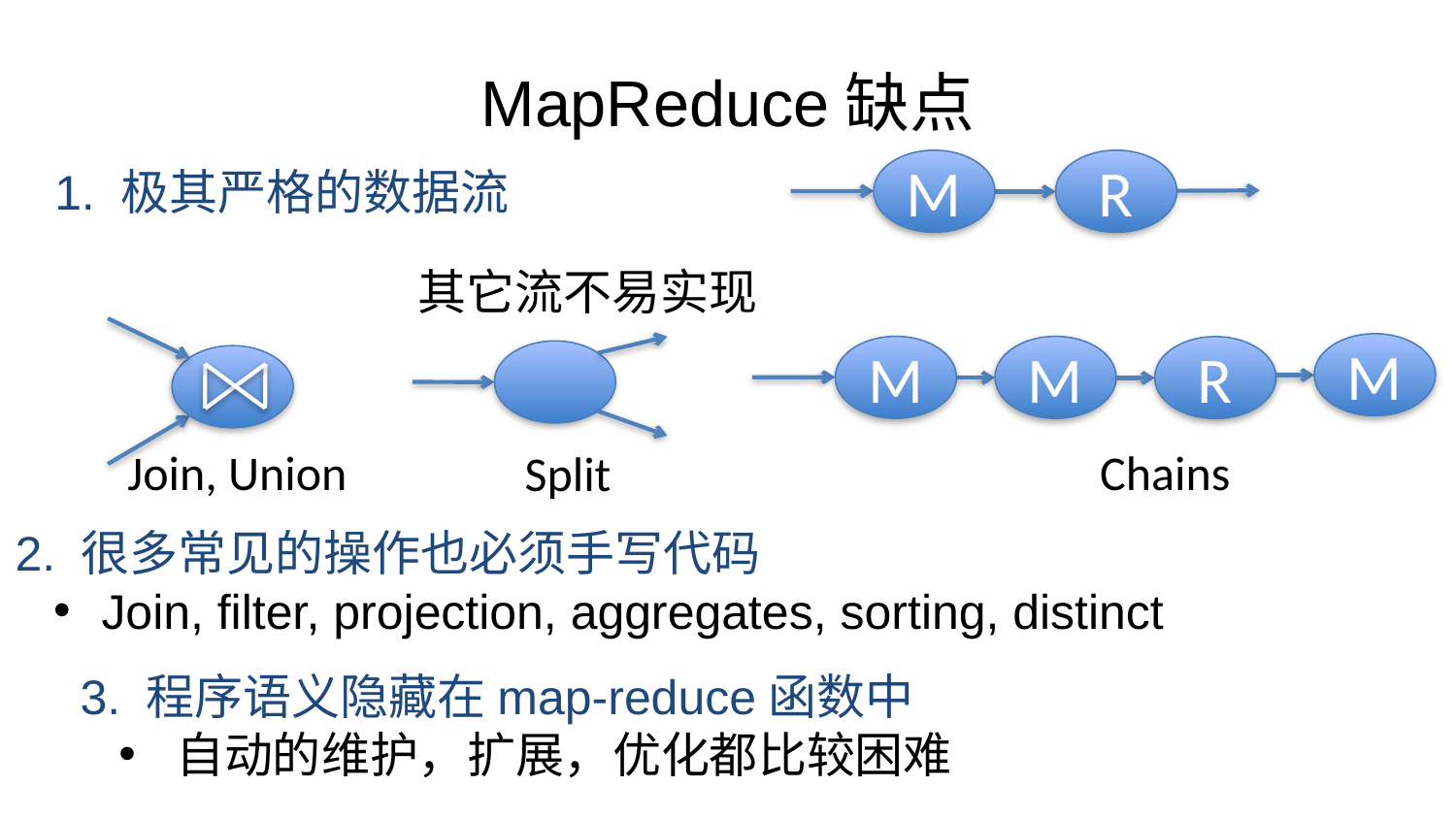

# MapReduce缺点
M
R
1. 极其严格的数据流
其它流不易实现
M
M
M
R

Join, Union
Chains
Split
2. 很多常见的操作也必须手写代码
 Join, filter, projection, aggregates, sorting, distinct
3. 程序语义隐藏在map-reduce函数中
 自动的维护，扩展，优化都比较困难